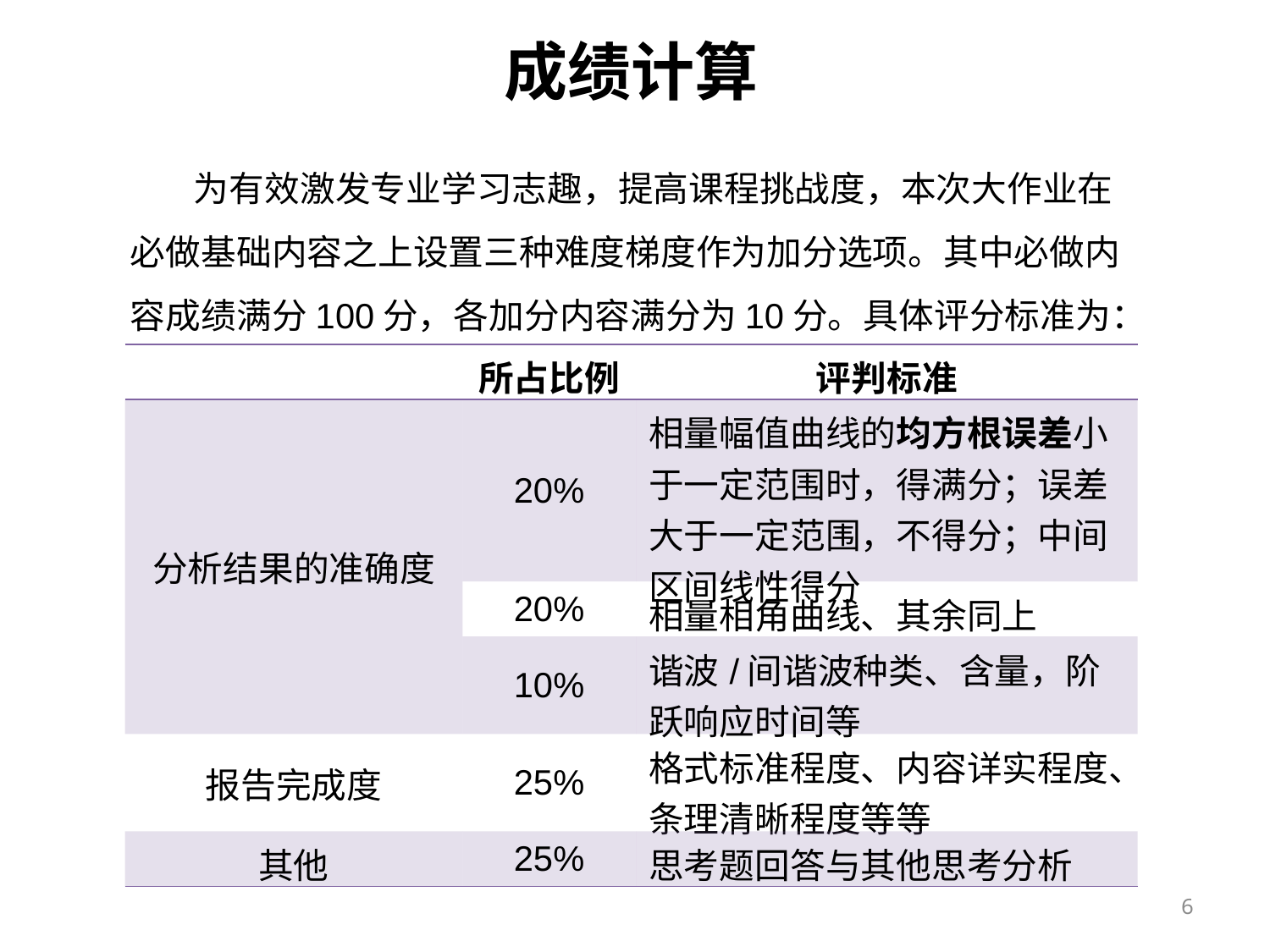

# 成绩计算
为有效激发专业学习志趣，提高课程挑战度，本次大作业在必做基础内容之上设置三种难度梯度作为加分选项。其中必做内容成绩满分100分，各加分内容满分为10分。具体评分标准为：
|  | 所占比例 | 评判标准 |
| --- | --- | --- |
| 分析结果的准确度 | 20% | 相量幅值曲线的均方根误差小于一定范围时，得满分；误差大于一定范围，不得分；中间区间线性得分 |
|  | 20% | 相量相角曲线、其余同上 |
|  | 10% | 谐波/间谐波种类、含量，阶跃响应时间等 |
| 报告完成度 | 25% | 格式标准程度、内容详实程度、条理清晰程度等等 |
| 其他 | 25% | 思考题回答与其他思考分析 |
6